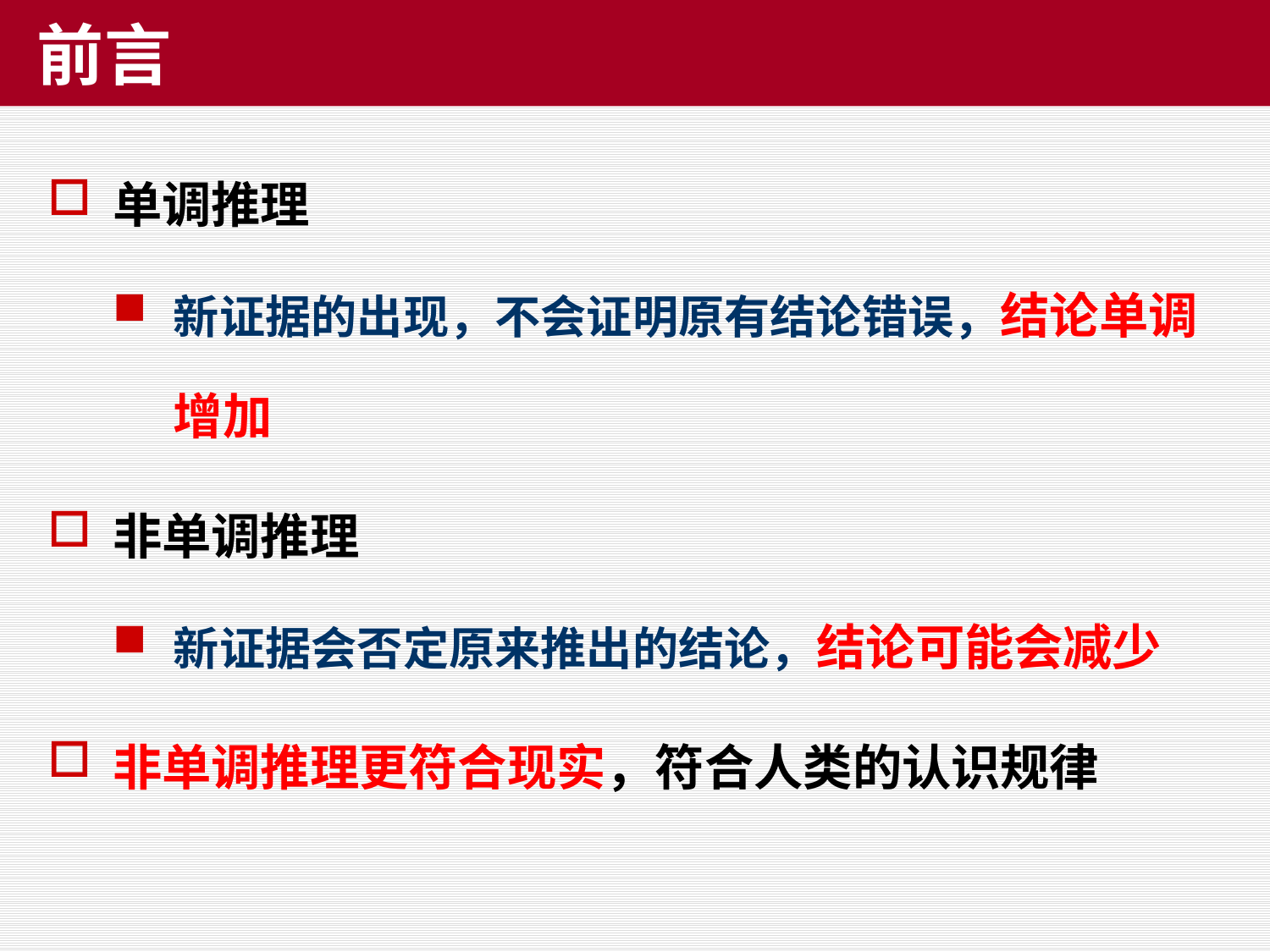

# 前言
单调推理
新证据的出现，不会证明原有结论错误，结论单调增加
非单调推理
新证据会否定原来推出的结论，结论可能会减少
非单调推理更符合现实，符合人类的认识规律